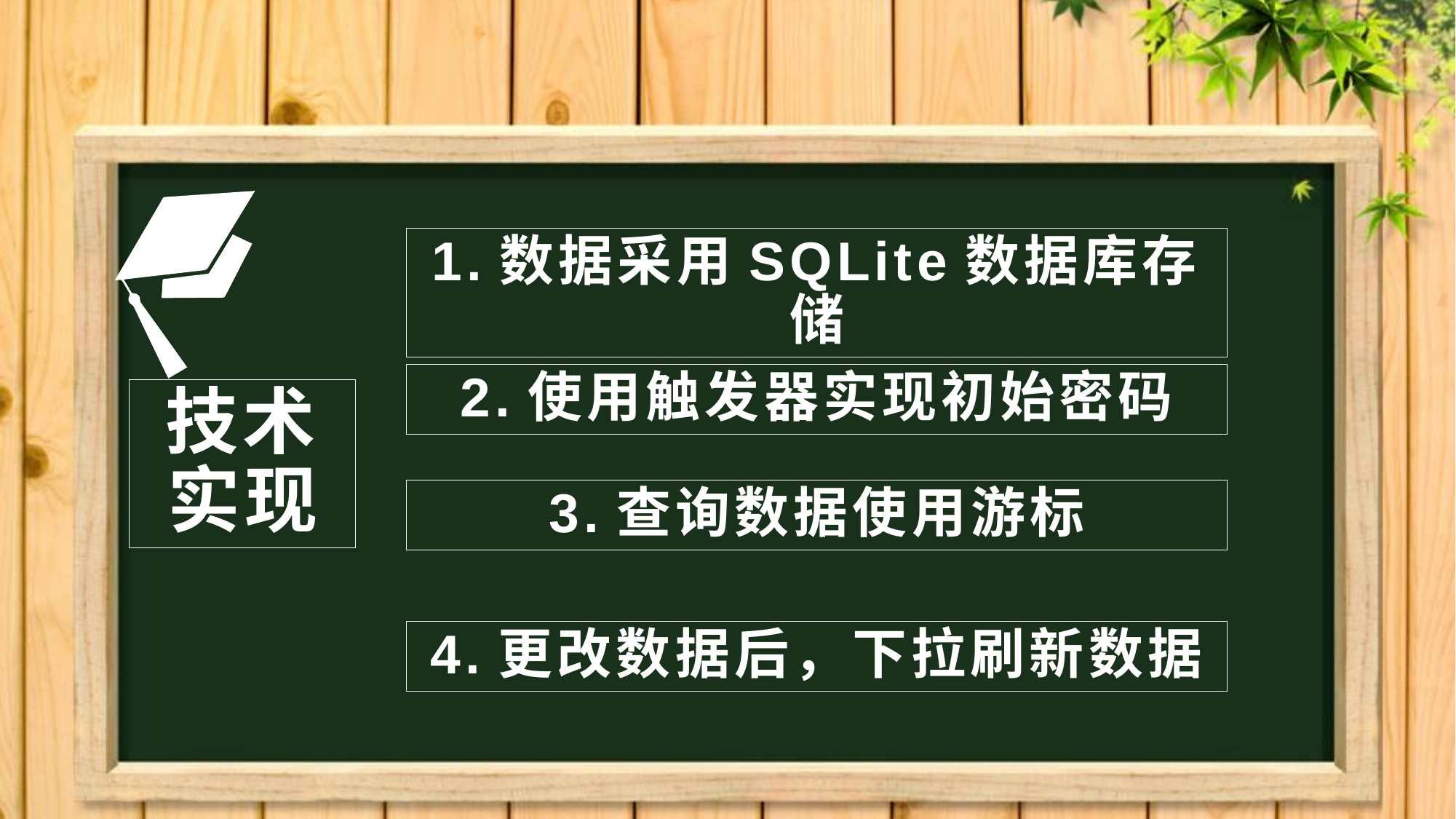

1.数据采用SQLite数据库存储
2.使用触发器实现初始密码
技术实现
3.查询数据使用游标
4.更改数据后，下拉刷新数据